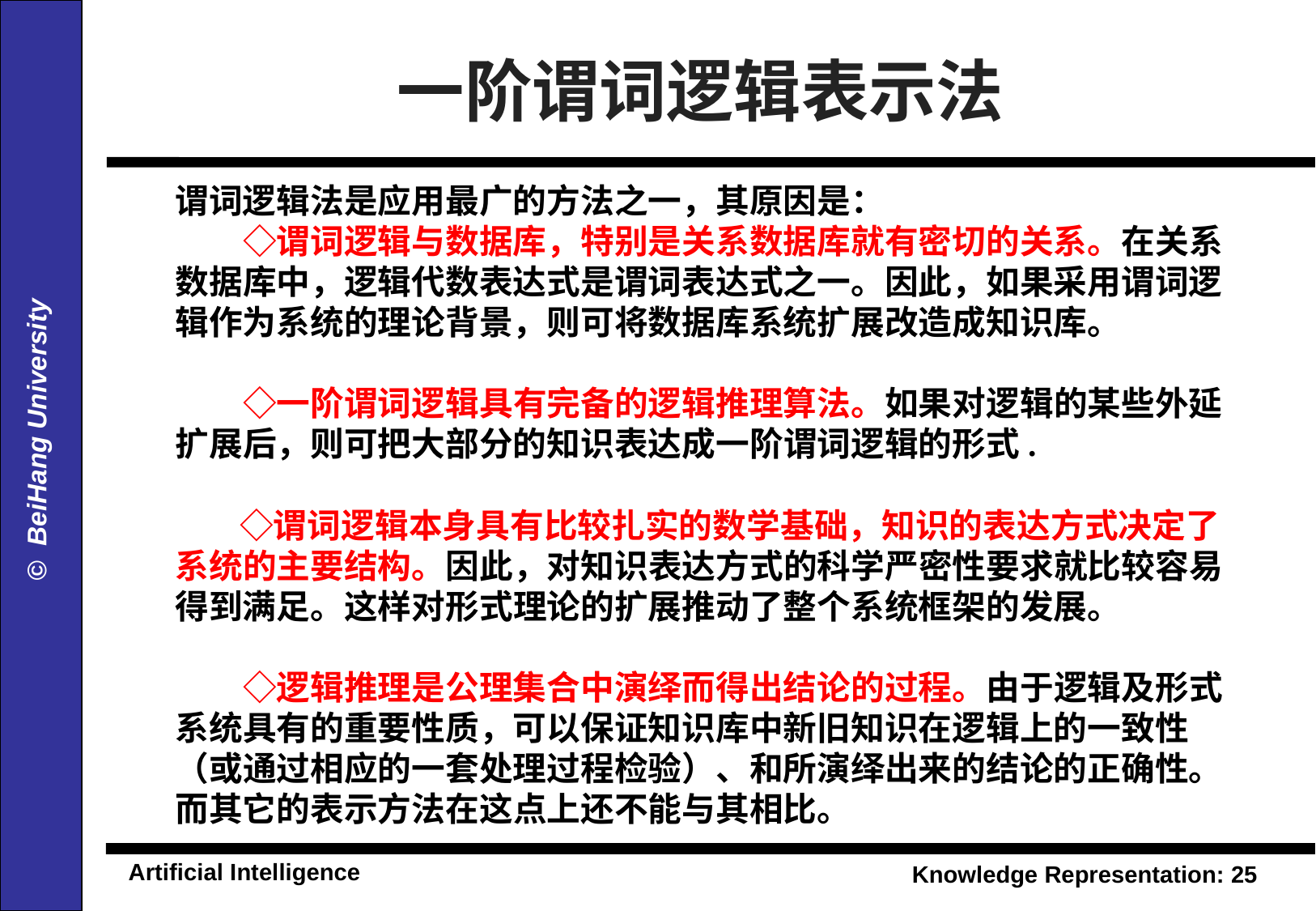

一阶谓词逻辑表示法
谓词逻辑法是应用最广的方法之一，其原因是：
　　◇谓词逻辑与数据库，特别是关系数据库就有密切的关系。在关系数据库中，逻辑代数表达式是谓词表达式之一。因此，如果采用谓词逻辑作为系统的理论背景，则可将数据库系统扩展改造成知识库。
　　◇一阶谓词逻辑具有完备的逻辑推理算法。如果对逻辑的某些外延扩展后，则可把大部分的知识表达成一阶谓词逻辑的形式.

　    ◇谓词逻辑本身具有比较扎实的数学基础，知识的表达方式决定了系统的主要结构。因此，对知识表达方式的科学严密性要求就比较容易得到满足。这样对形式理论的扩展推动了整个系统框架的发展。
　　◇逻辑推理是公理集合中演绎而得出结论的过程。由于逻辑及形式系统具有的重要性质，可以保证知识库中新旧知识在逻辑上的一致性（或通过相应的一套处理过程检验）、和所演绎出来的结论的正确性。而其它的表示方法在这点上还不能与其相比。